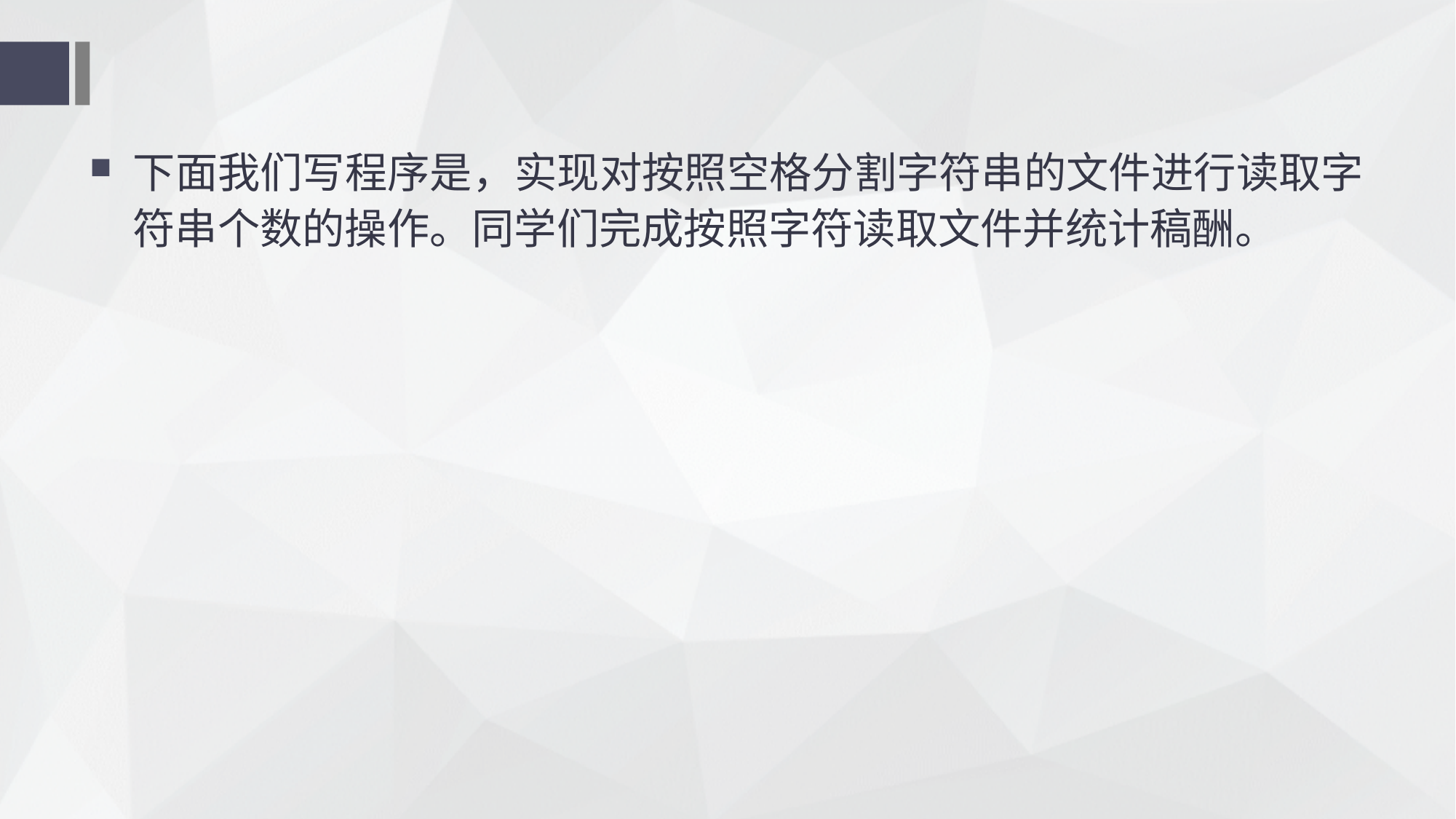

#
下面我们写程序是，实现对按照空格分割字符串的文件进行读取字符串个数的操作。同学们完成按照字符读取文件并统计稿酬。